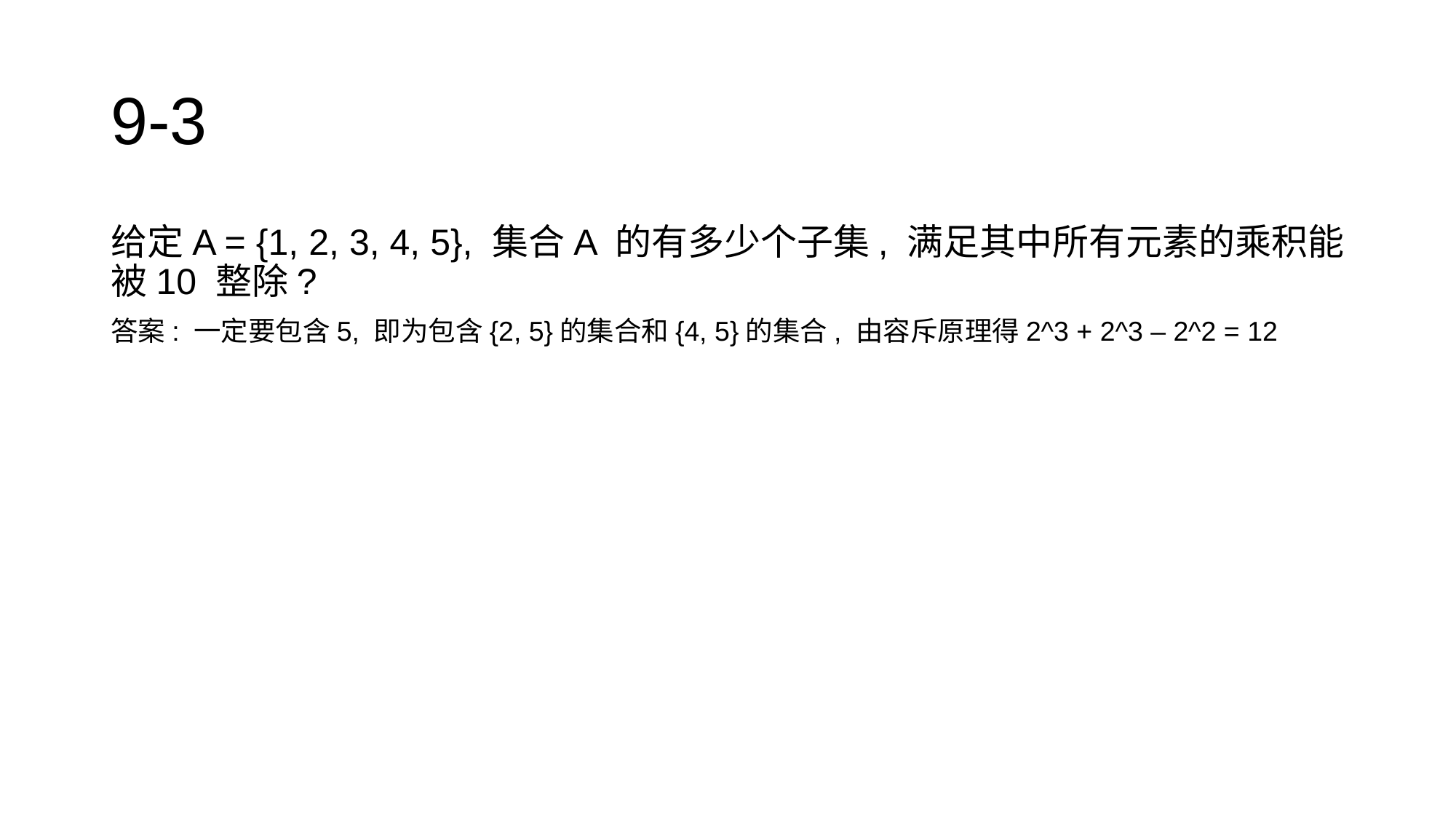

# 9-3
给定A = {1, 2, 3, 4, 5}, 集合A 的有多少个子集, 满足其中所有元素的乘积能被10 整除?
答案: 一定要包含5, 即为包含{2, 5}的集合和{4, 5}的集合, 由容斥原理得2^3 + 2^3 – 2^2 = 12